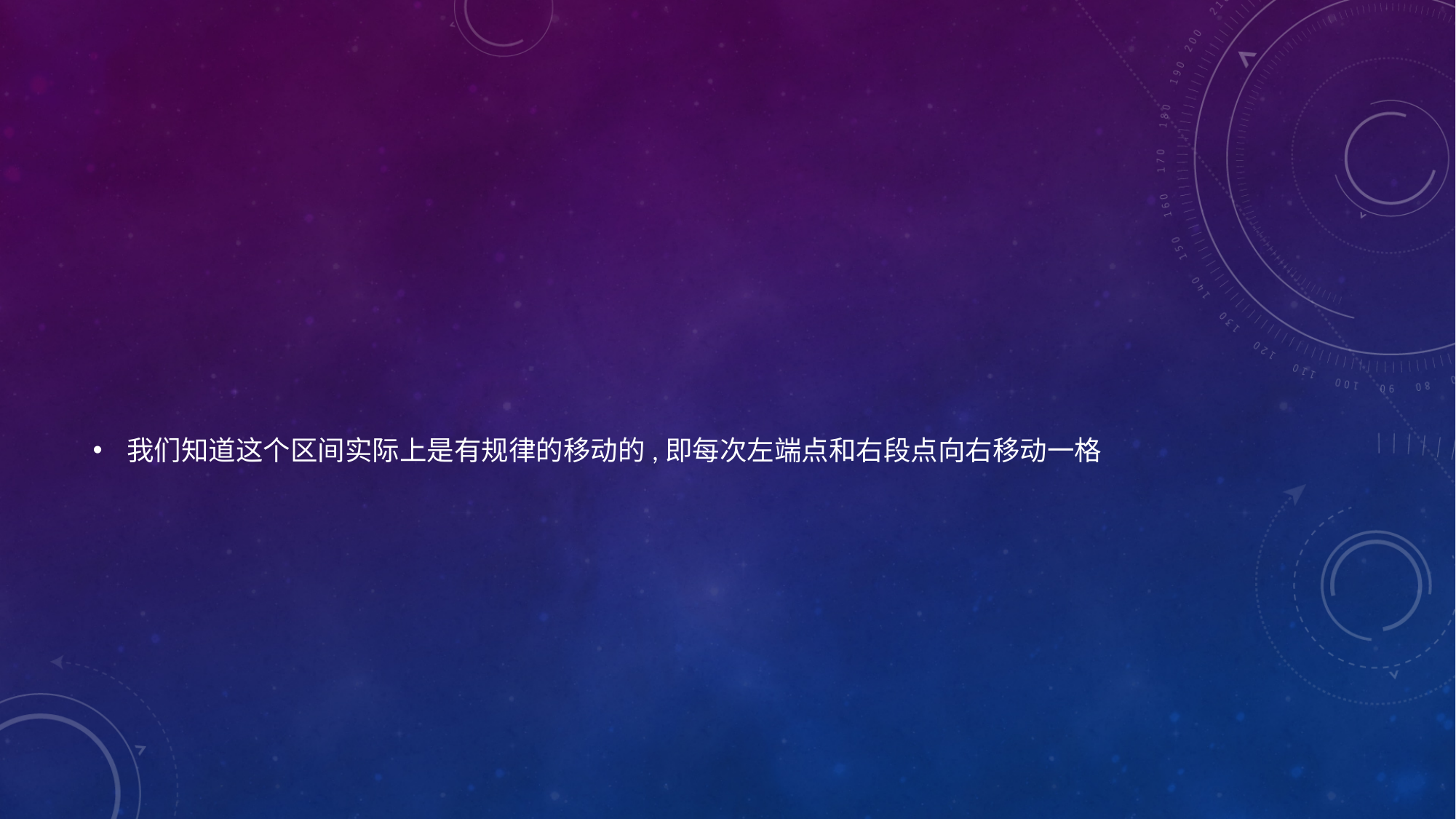

#
我们知道这个区间实际上是有规律的移动的,即每次左端点和右段点向右移动一格